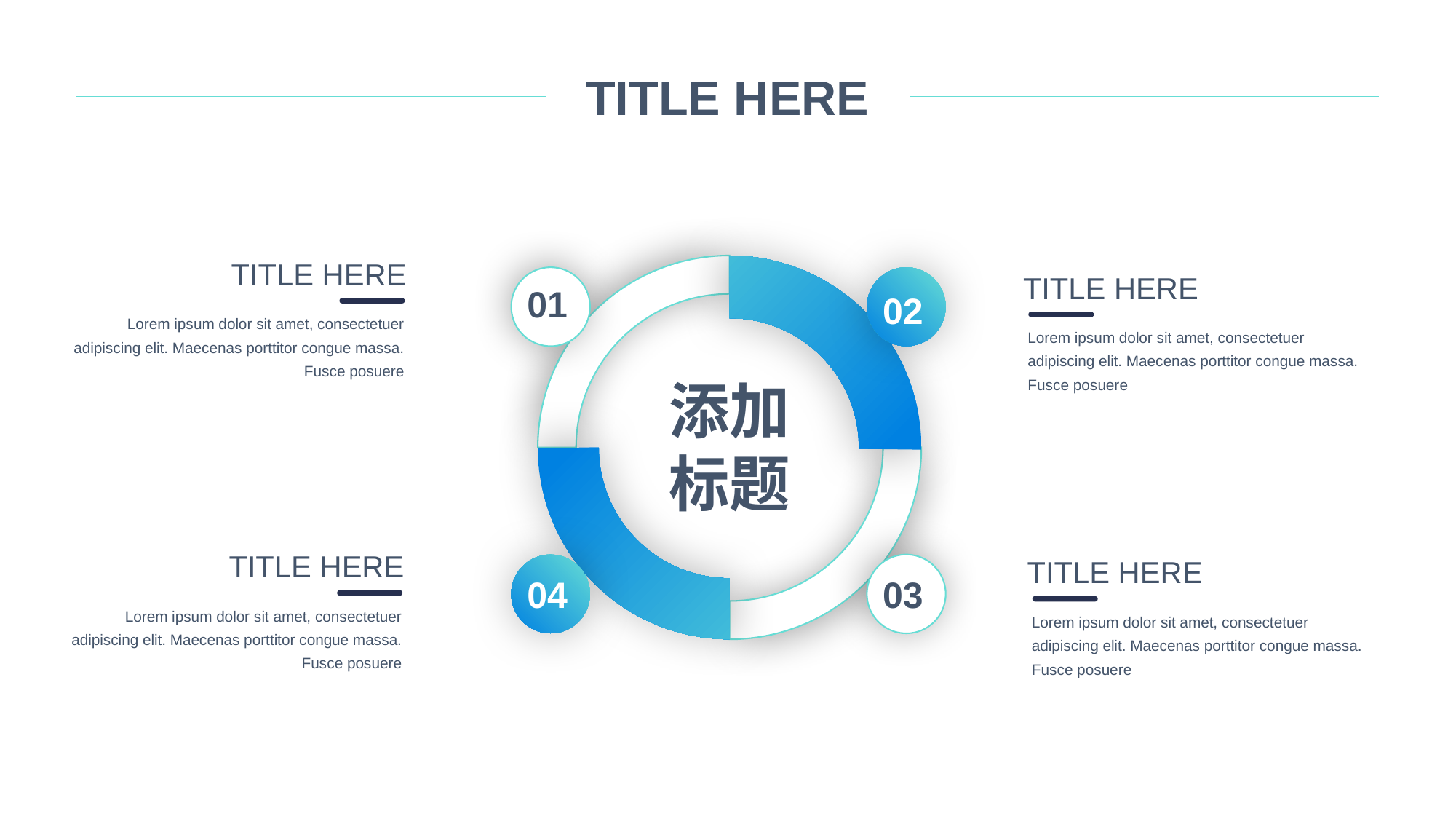

TITLE HERE
TITLE HERE

TITLE HERE

Lorem ipsum dolor sit amet, consectetuer adipiscing elit. Maecenas porttitor congue massa. Fusce posuere

01
02

Lorem ipsum dolor sit amet, consectetuer adipiscing elit. Maecenas porttitor congue massa. Fusce posuere
添加
标题
TITLE HERE
TITLE HERE

04
03

Lorem ipsum dolor sit amet, consectetuer adipiscing elit. Maecenas porttitor congue massa. Fusce posuere

Lorem ipsum dolor sit amet, consectetuer adipiscing elit. Maecenas porttitor congue massa. Fusce posuere